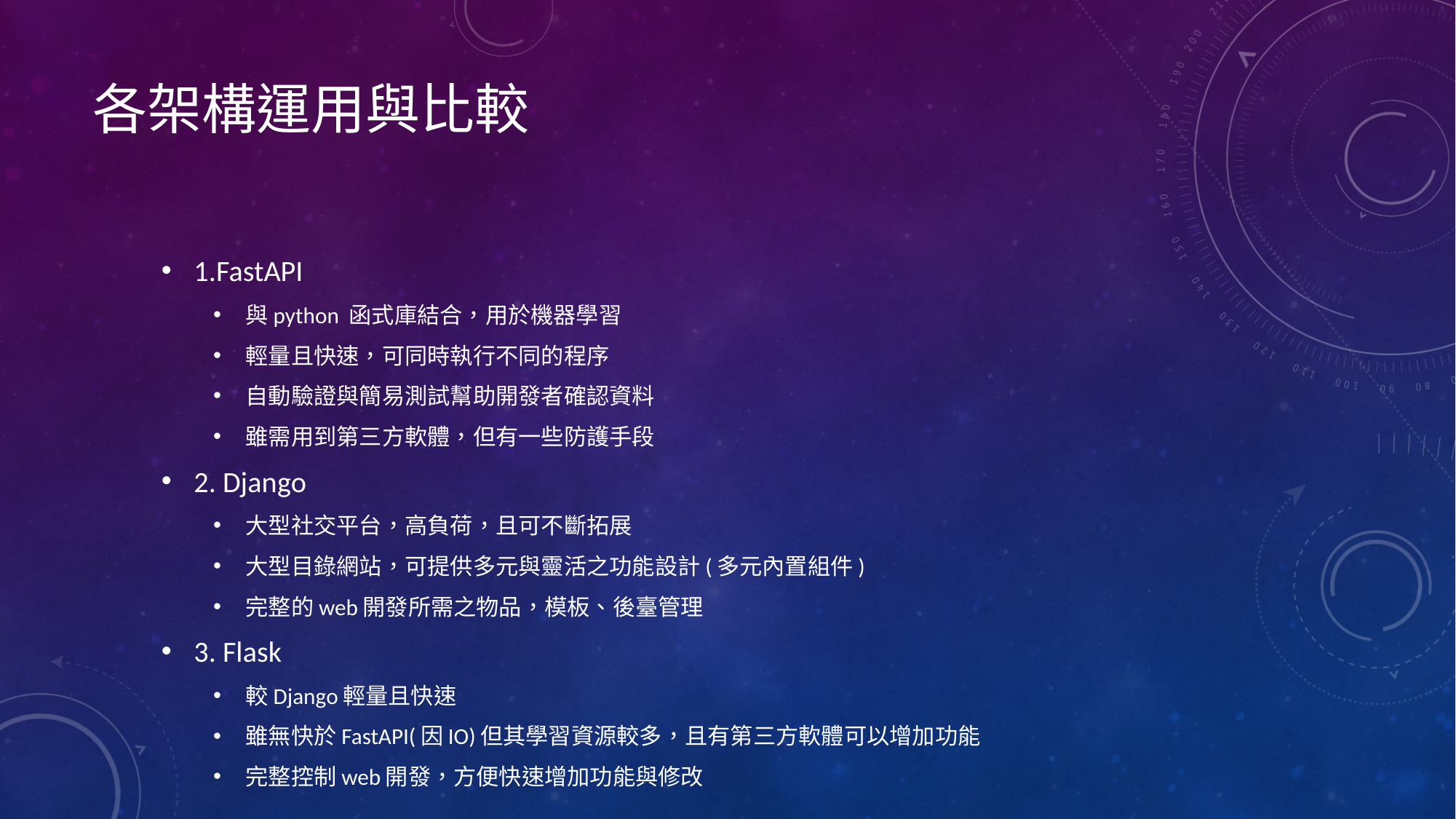

# 各架構運用與比較
1.FastAPI
與python 函式庫結合，用於機器學習
輕量且快速，可同時執行不同的程序
自動驗證與簡易測試幫助開發者確認資料
雖需用到第三方軟體，但有一些防護手段
2. Django
大型社交平台，高負荷，且可不斷拓展
大型目錄網站，可提供多元與靈活之功能設計(多元內置組件)
完整的web開發所需之物品，模板、後臺管理
3. Flask
較Django輕量且快速
雖無快於FastAPI(因IO)但其學習資源較多，且有第三方軟體可以增加功能
完整控制web開發，方便快速增加功能與修改